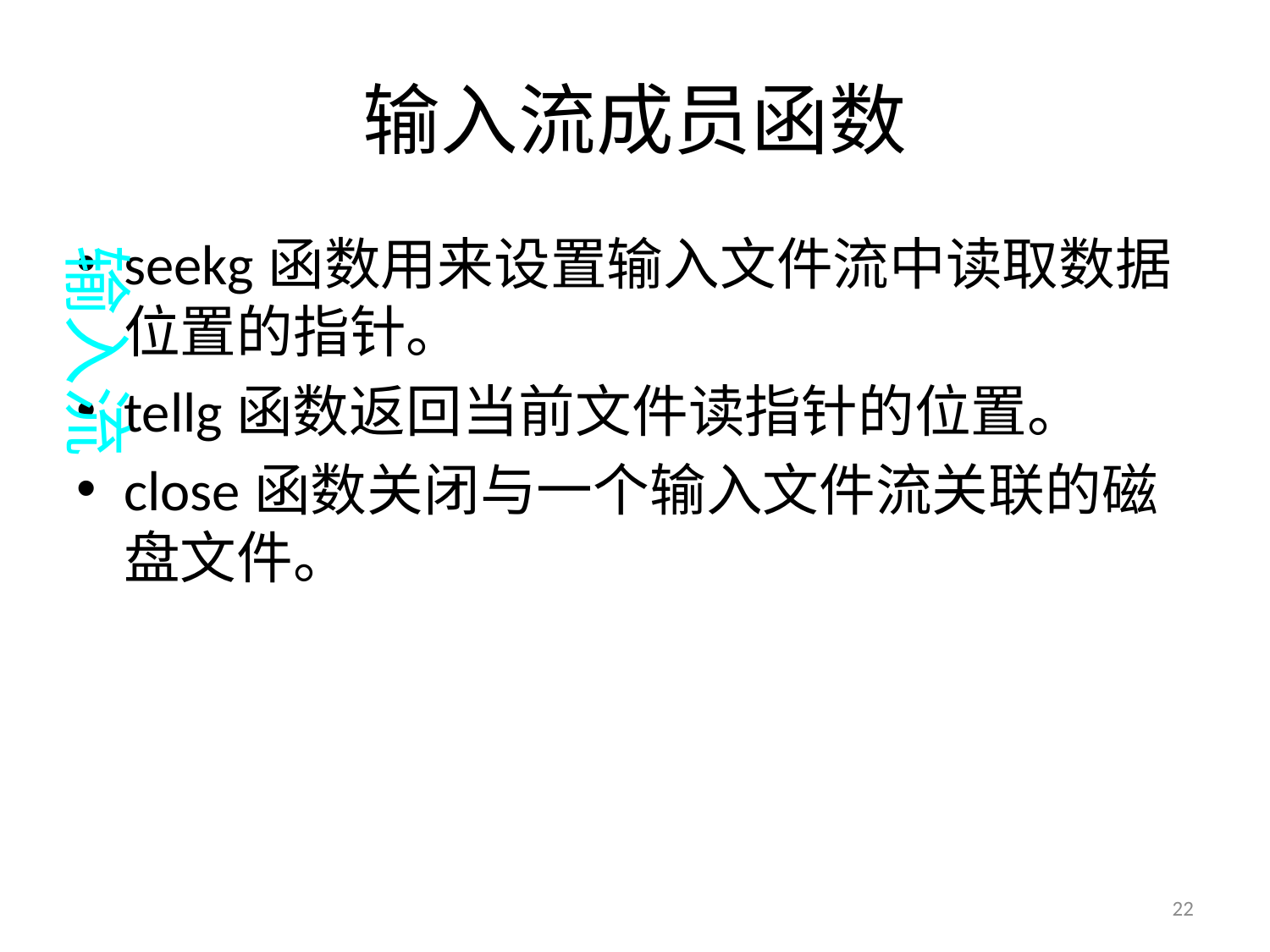

# 输入流成员函数
seekg函数用来设置输入文件流中读取数据位置的指针。
tellg函数返回当前文件读指针的位置。
close函数关闭与一个输入文件流关联的磁盘文件。
输入流
22